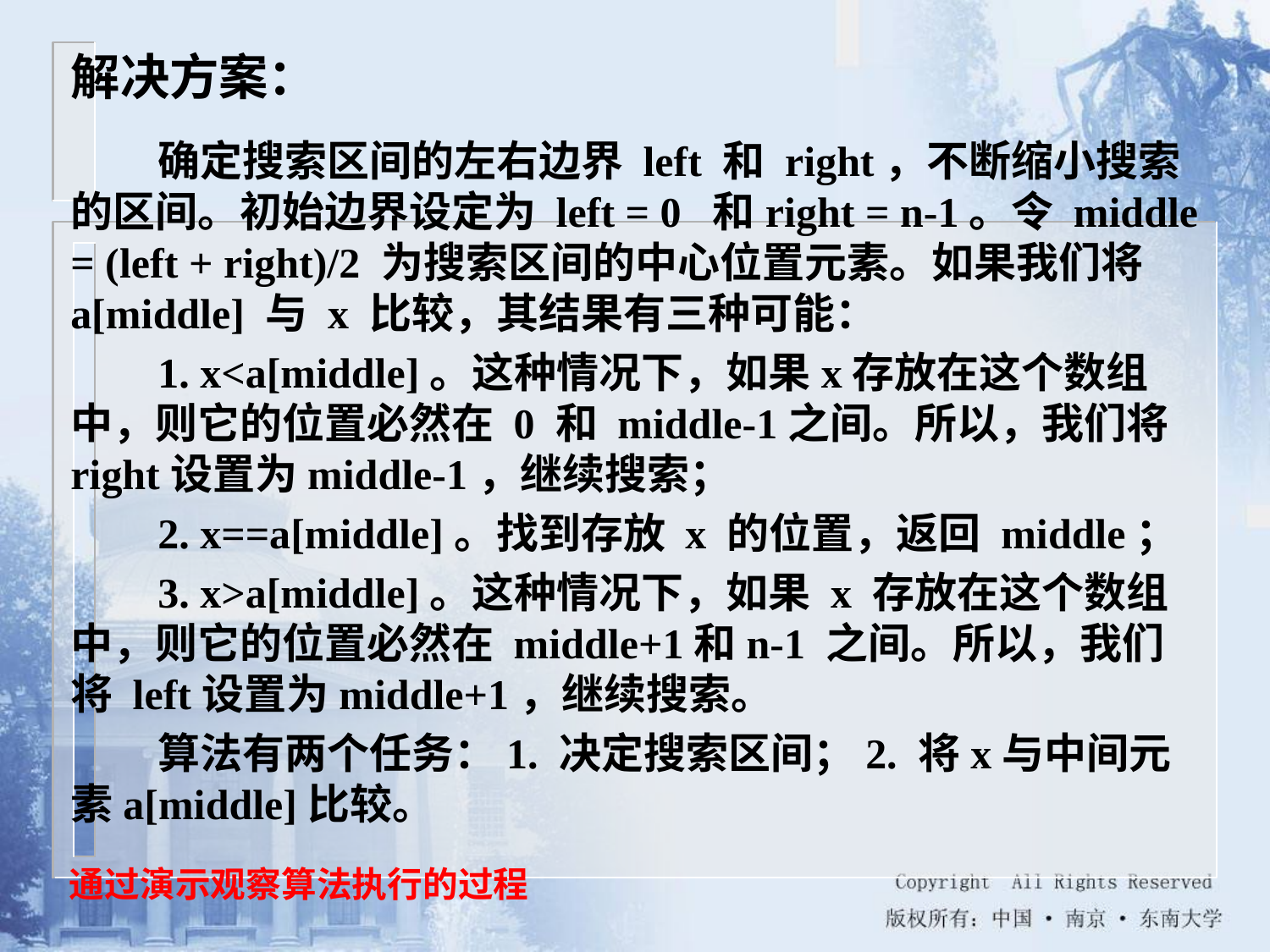

解决方案：
确定搜索区间的左右边界 left 和 right，不断缩小搜索的区间。初始边界设定为 left = 0  和right = n-1。令 middle = (left + right)/2 为搜索区间的中心位置元素。如果我们将 a[middle] 与 x 比较，其结果有三种可能：
1. x<a[middle]。这种情况下，如果x存放在这个数组中，则它的位置必然在 0 和 middle-1之间。所以，我们将 right设置为middle-1，继续搜索；
2. x==a[middle]。找到存放 x 的位置，返回 middle；
3. x>a[middle]。这种情况下，如果 x 存放在这个数组中，则它的位置必然在 middle+1和n-1 之间。所以，我们将 left设置为middle+1，继续搜索。
算法有两个任务：1. 决定搜索区间；2. 将x与中间元素a[middle]比较。
通过演示观察算法执行的过程